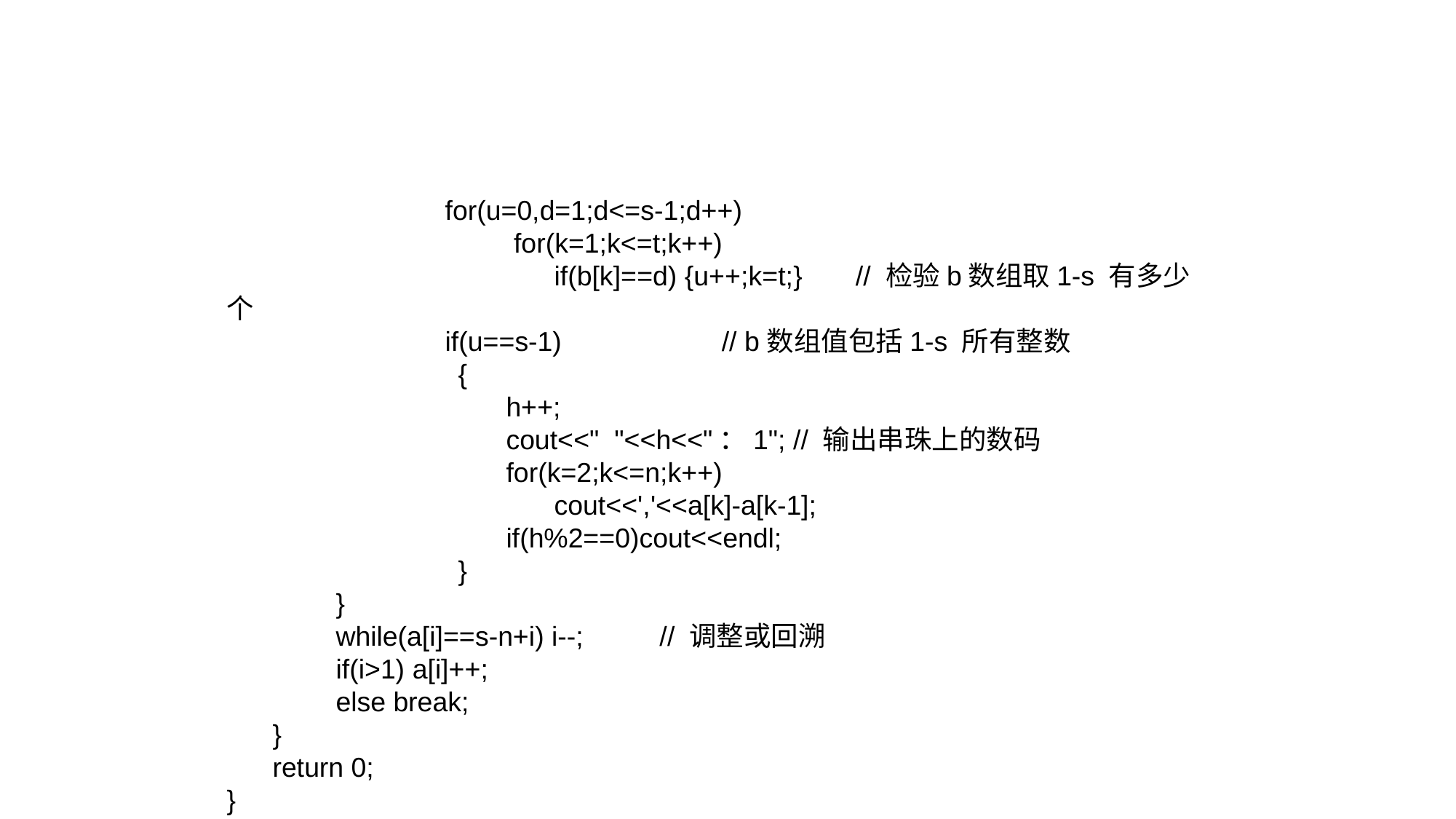

#
 		for(u=0,d=1;d<=s-1;d++)
       		         for(k=1;k<=t;k++)
         			if(b[k]==d) {u++;k=t;}       // 检验b数组取1-s 有多少个
       		if(u==s-1)                     // b数组值包括1-s 所有整数
         	                {
		        h++;
		        cout<<"  "<<h<<"：1"; // 输出串珠上的数码
		        for(k=2;k<=n;k++)
			cout<<','<<a[k]-a[k-1];
           		        if(h%2==0)cout<<endl;
         	                }
      	}
    	while(a[i]==s-n+i) i--;          // 调整或回溯
    	if(i>1) a[i]++;
    	else break;
      }
      return 0;
}